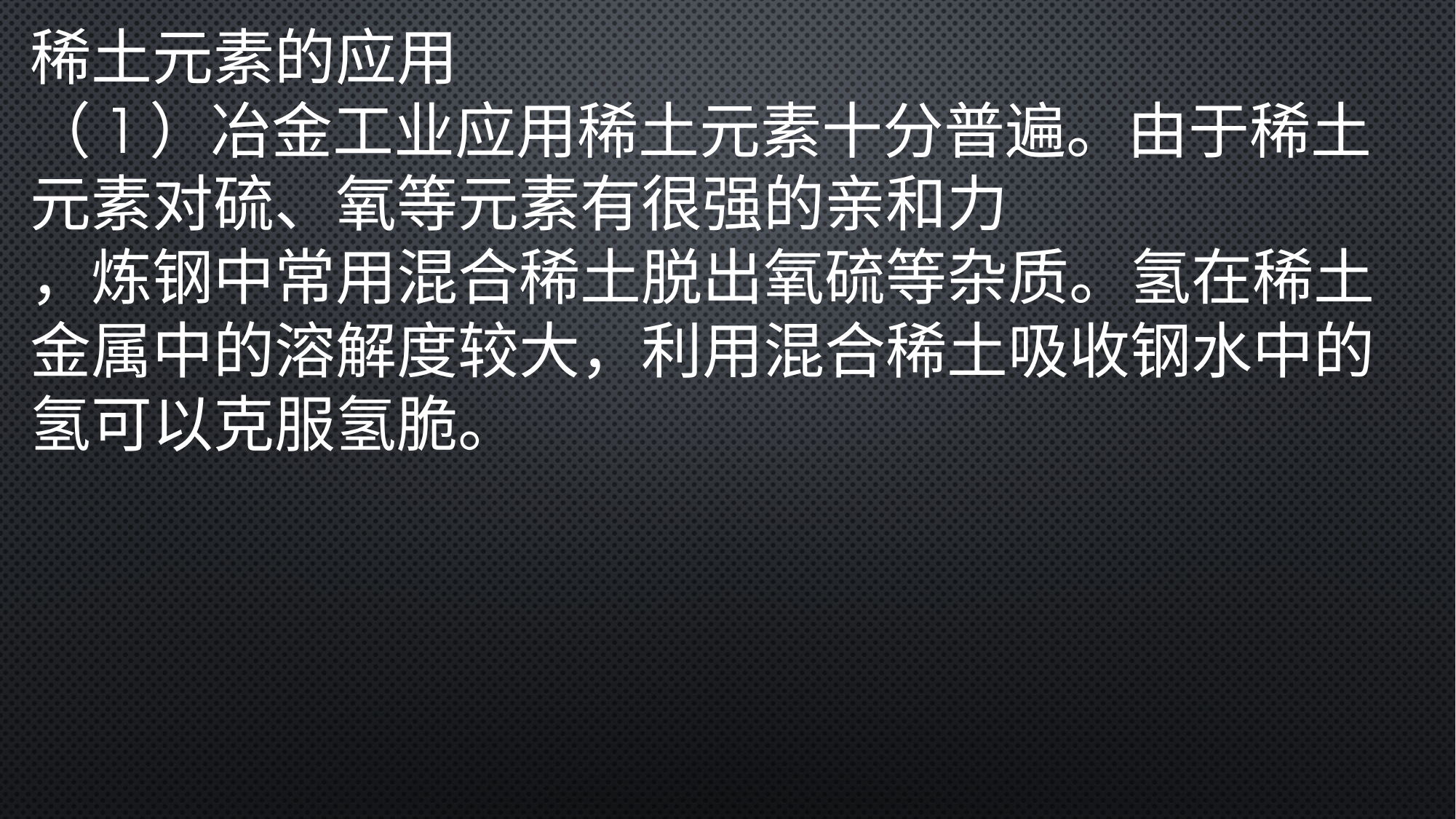

# 稀土元素的应用 （1）冶金工业应用稀土元素十分普遍。由于稀土元素对硫、氧等元素有很强的亲和力 ，炼钢中常用混合稀土脱出氧硫等杂质。氢在稀土金属中的溶解度较大，利用混合稀土吸收钢水中的氢可以克服氢脆。